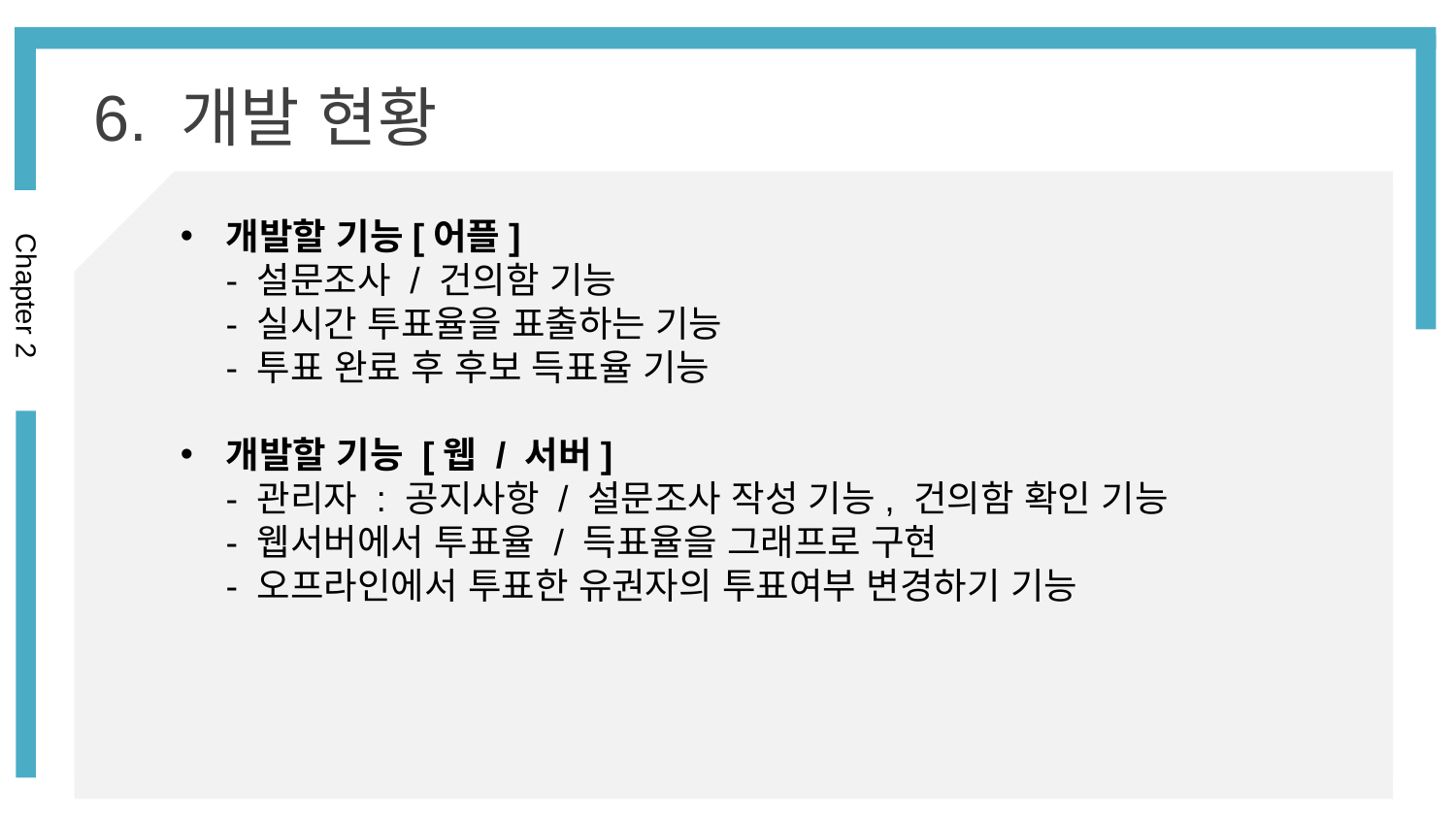

6. 개발 현황

개발할 기능[어플]
- 설문조사 / 건의함 기능
- 실시간 투표율을 표출하는 기능
- 투표 완료 후 후보 득표율 기능
개발할 기능 [웹 / 서버]
- 관리자 : 공지사항 / 설문조사 작성 기능, 건의함 확인 기능
- 웹서버에서 투표율 / 득표율을 그래프로 구현
- 오프라인에서 투표한 유권자의 투표여부 변경하기 기능
Chapter 2